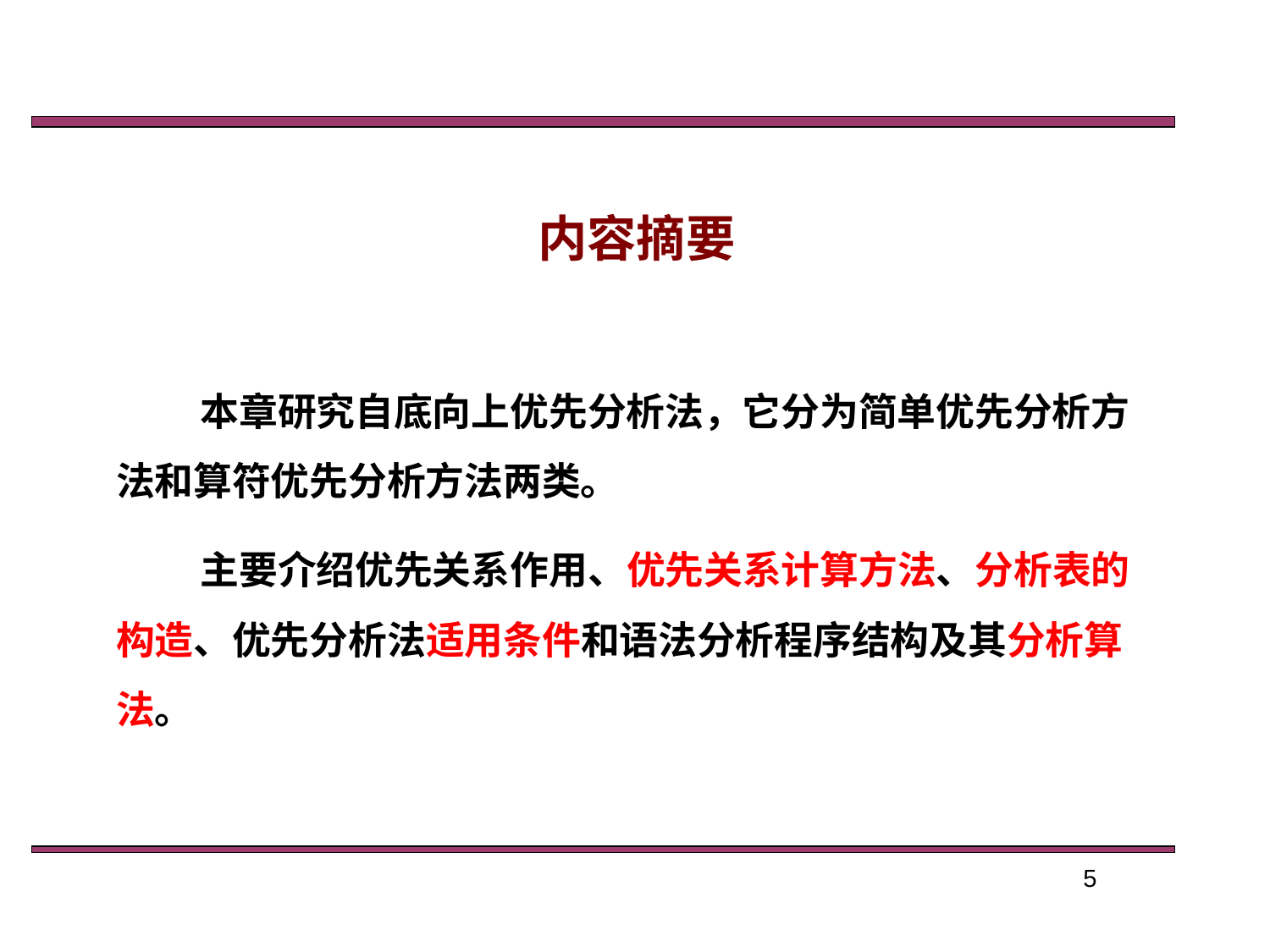

内容摘要
本章研究自底向上优先分析法，它分为简单优先分析方法和算符优先分析方法两类。
主要介绍优先关系作用、优先关系计算方法、分析表的构造、优先分析法适用条件和语法分析程序结构及其分析算法。
5